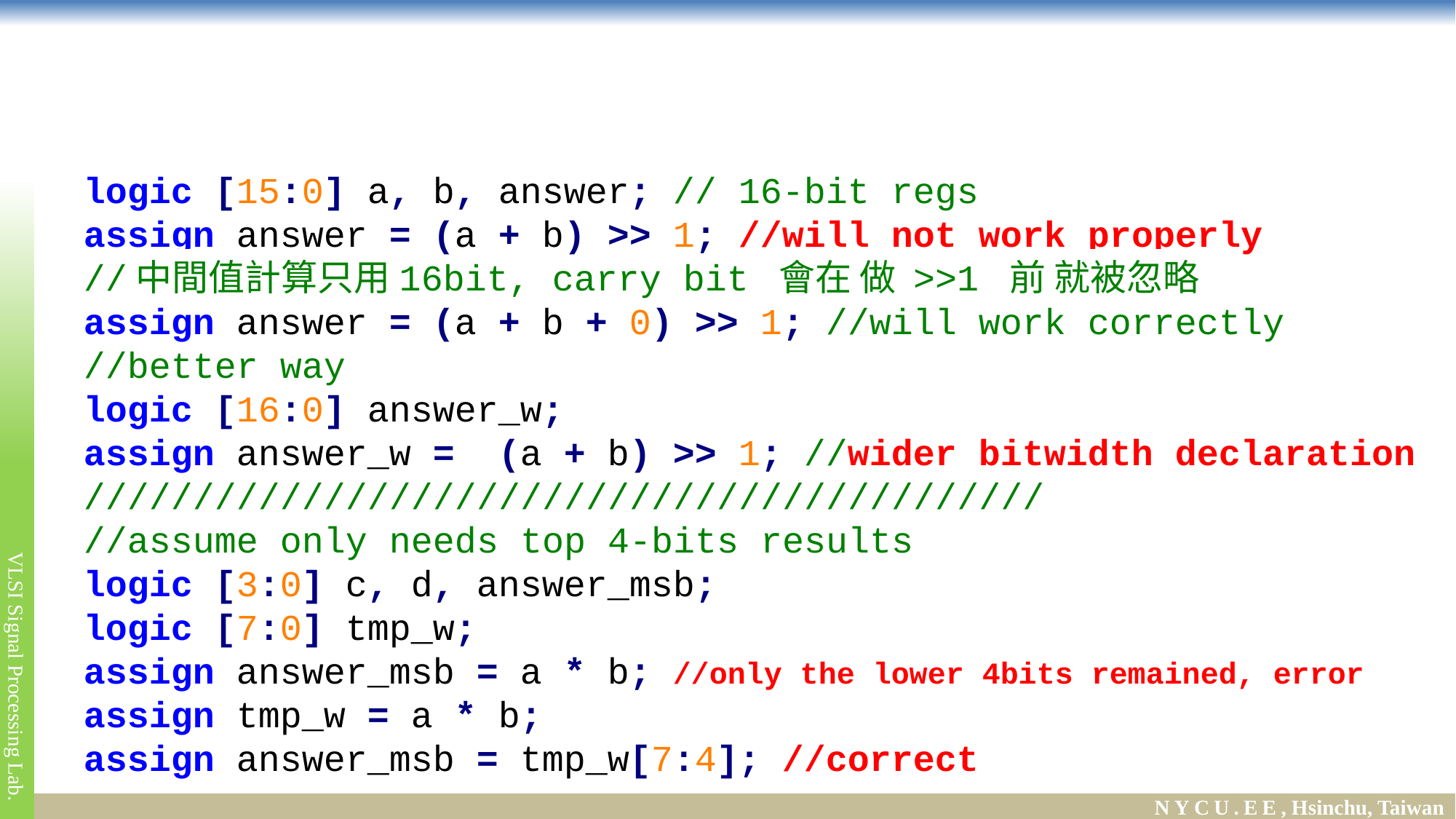

#

logic [15:0] a, b, answer; // 16-bit regs
assign answer = (a + b) >> 1; //will not work properly
//中間值計算只用16bit, carry bit 會在 做 >>1 前 就被忽略
assign answer = (a + b + 0) >> 1; //will work correctly
//better way
logic [16:0] answer_w;
assign answer_w =  (a + b) >> 1; //wider bitwidth declaration
////////////////////////////////////////////
//assume only needs top 4-bits results
logic [3:0] c, d, answer_msb;
logic [7:0] tmp_w;
assign answer_msb = a * b; //only the lower 4bits remained, error
assign tmp_w = a * b;
assign answer_msb = tmp_w[7:4]; //correct